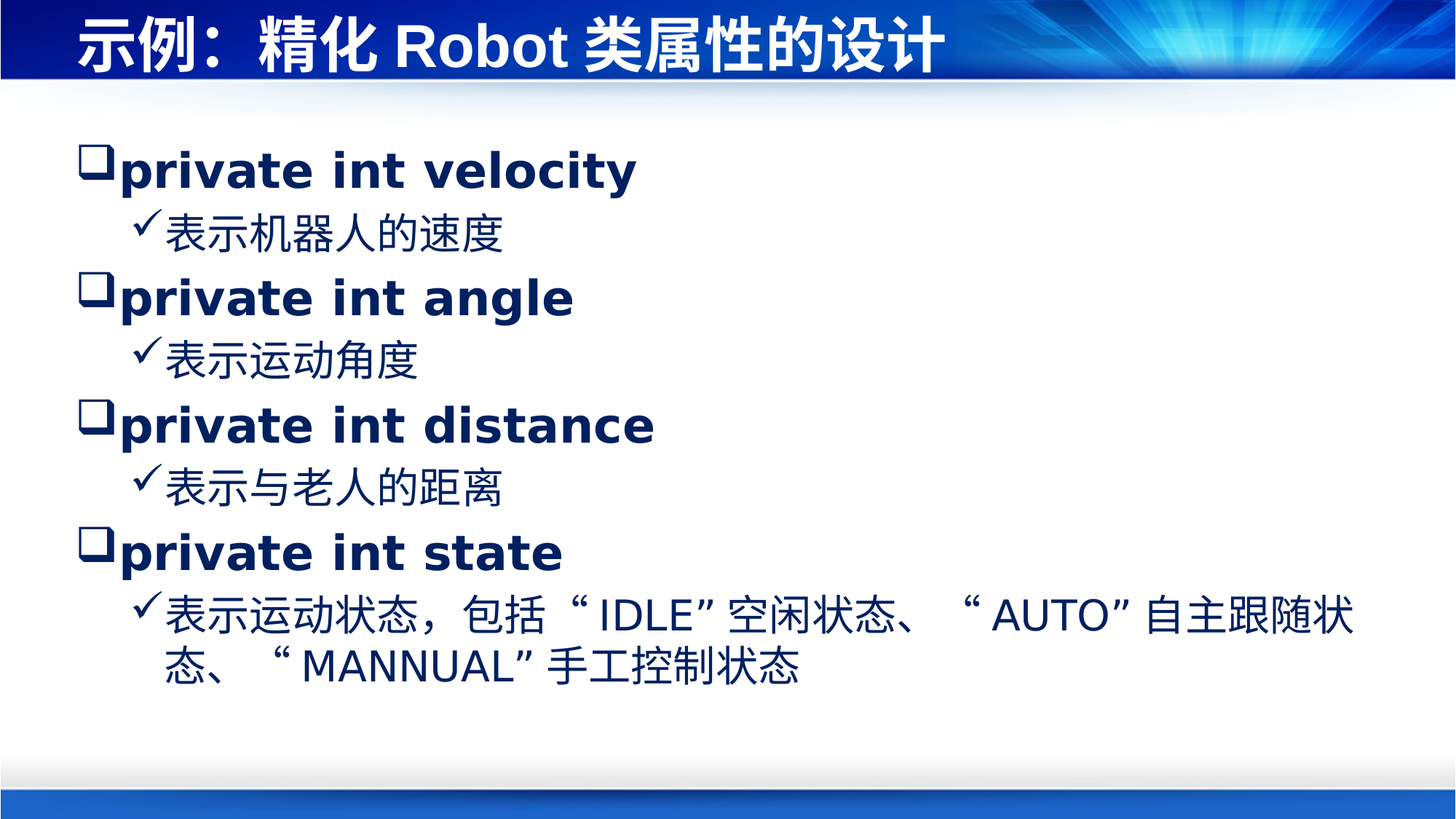

# 示例：精化Robot类属性的设计
private int velocity
表示机器人的速度
private int angle
表示运动角度
private int distance
表示与老人的距离
private int state
表示运动状态，包括“IDLE”空闲状态、“AUTO”自主跟随状态、“MANNUAL”手工控制状态